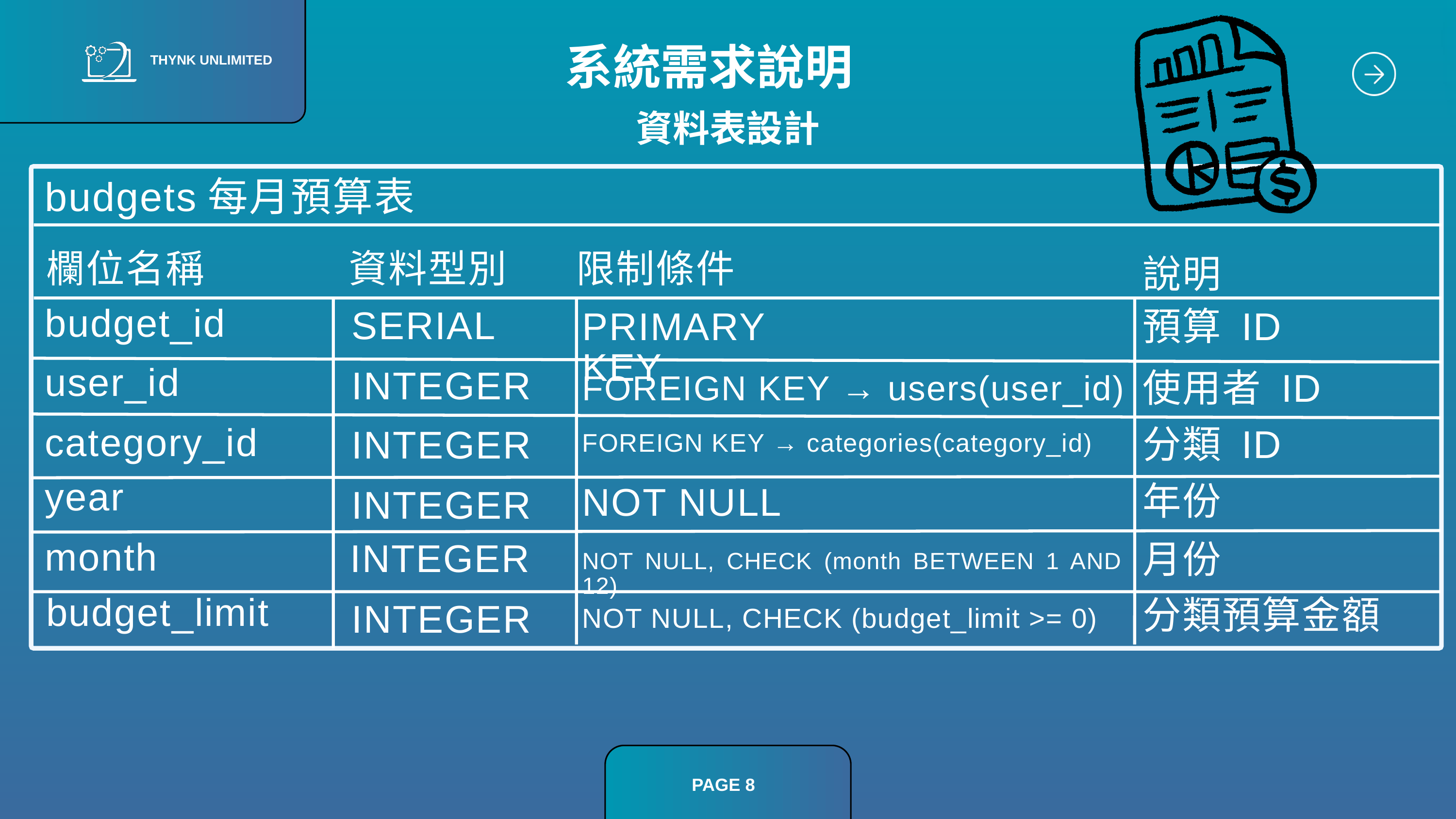

系統需求說明

THYNK UNLIMITED
資料表設計

budgets每月預算表

欄位名稱
資料型別
限制條件
說明

budget_id
SERIAL
PRIMARY KEY
預算 ID

user_id
INTEGER
使用者 ID
FOREIGN KEY → users(user_id)

category_id
分類 ID
INTEGER
FOREIGN KEY → categories(category_id)

year
年份
NOT NULL
INTEGER

month
INTEGER
月份
NOT NULL, CHECK (month BETWEEN 1 AND 12)

budget_limit
分類預算金額
INTEGER
NOT NULL, CHECK (budget_limit >= 0)

PAGE 8